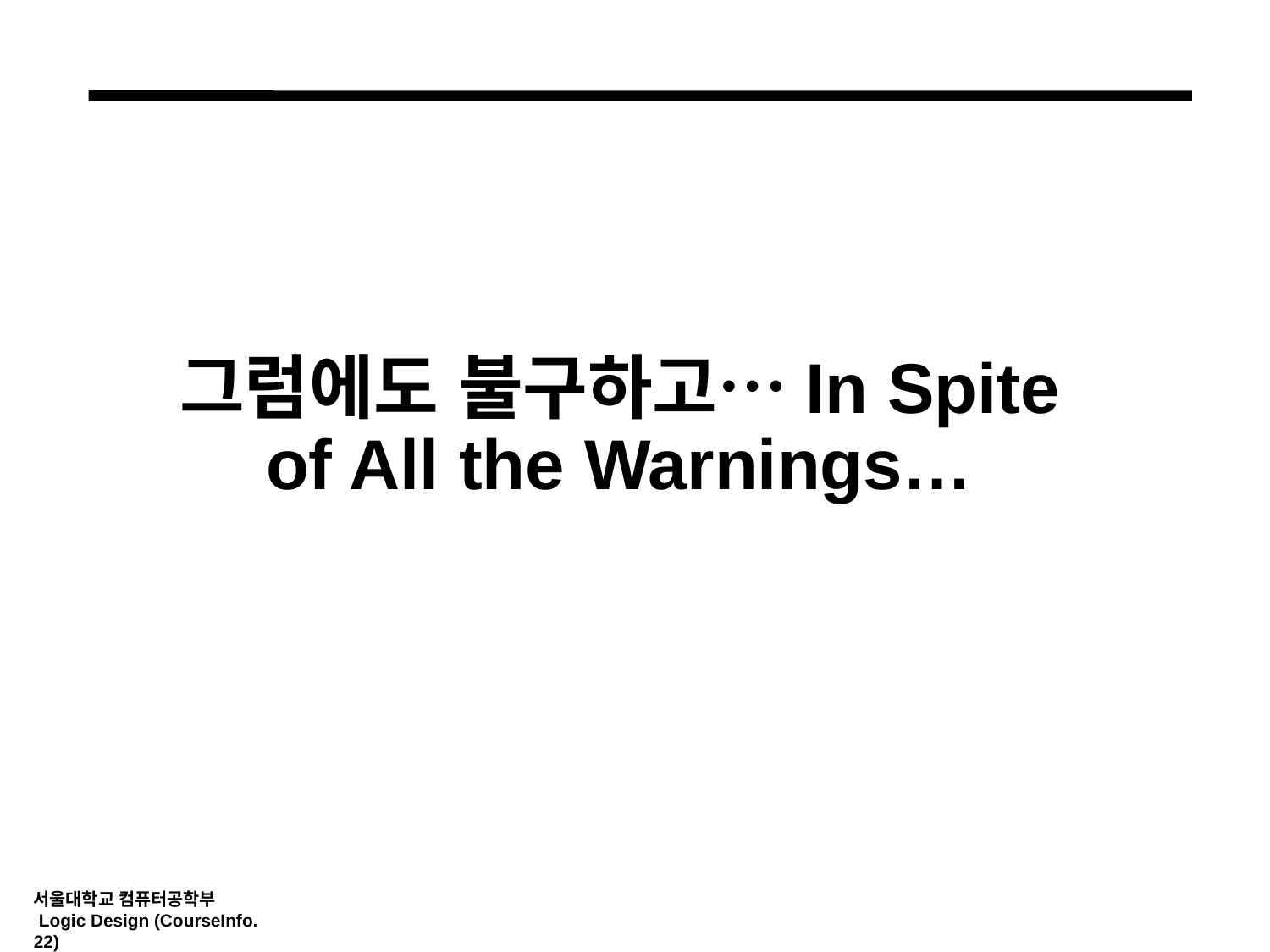

#

그럼에도 불구하고…In Spite of All the Warnings…
서울대학교 컴퓨터공학부
 Logic Design (CourseInfo.22)